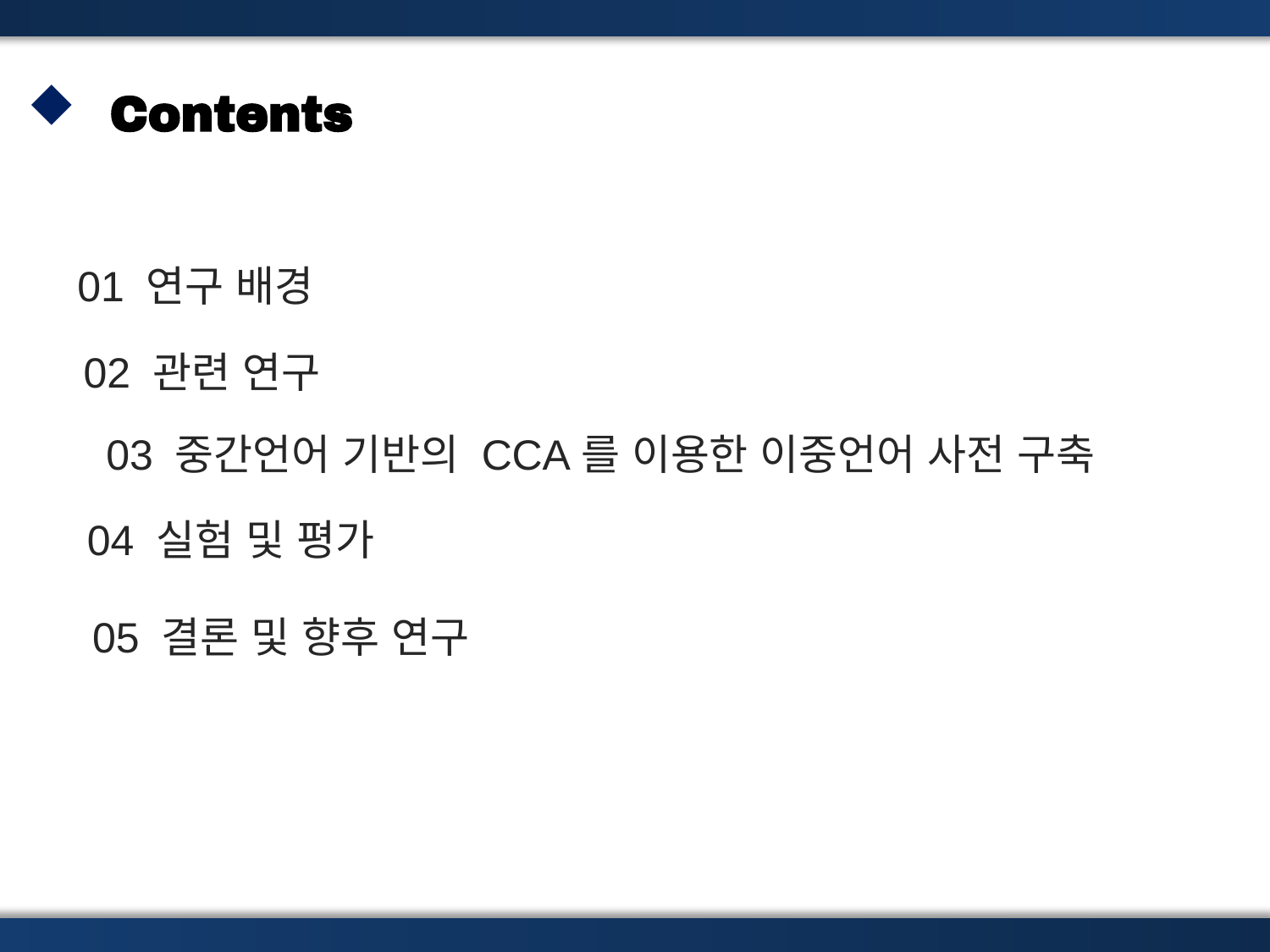

Contents

01 연구 배경
02 관련 연구
03 중간언어 기반의 CCA를 이용한 이중언어 사전 구축
04 실험 및 평가
05 결론 및 향후 연구